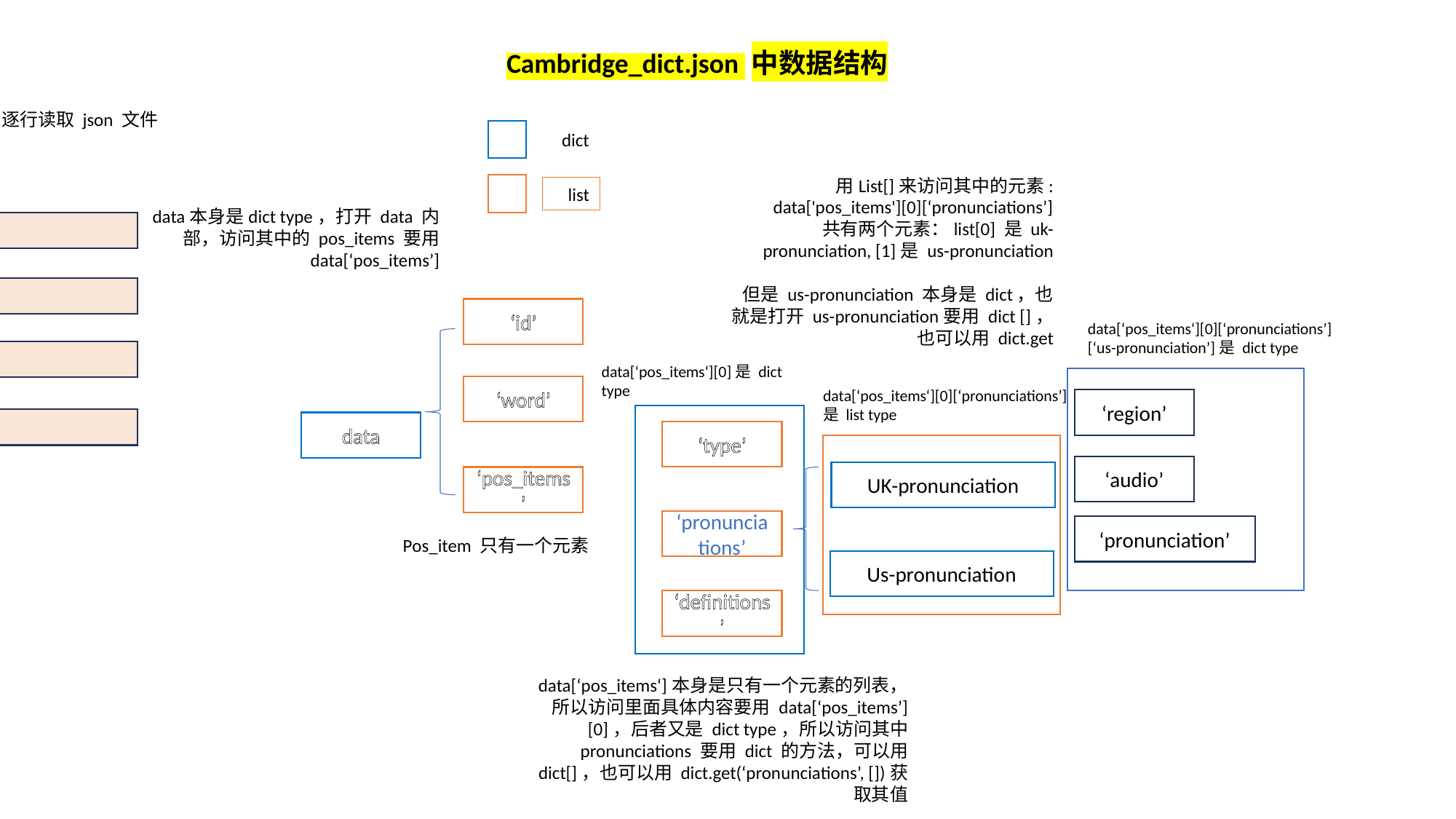

Cambridge_dict.json 中数据结构
逐行读取 json 文件

dict
 用List[]来访问其中的元素: data['pos_items'][0][‘pronunciations’]
共有两个元素：list[0] 是 uk-pronunciation, [1]是 us-pronunciation

但是 us-pronunciation 本身是 dict，也就是打开 us-pronunciation要用 dict []，也可以用 dict.get

list
data本身是dict type，打开 data 内部，访问其中的 pos_items 要用 data[‘pos_items’]

‘id’
data[‘pos_items‘][0][‘pronunciations’][‘us-pronunciation’]是 dict type

data[‘pos_items‘][0]是 dict type

‘word’
data[‘pos_items‘][0][‘pronunciations’]是 list type
‘region’

data
‘type’

‘audio’
UK-pronunciation
‘pos_items’

‘pronunciations’
‘pronunciation’
Pos_item 只有一个元素
Us-pronunciation
‘definitions’
data[‘pos_items‘]本身是只有一个元素的列表，所以访问里面具体内容要用 data[‘pos_items’][0]，后者又是 dict type，所以访问其中 pronunciations 要用 dict 的方法，可以用 dict[]，也可以用 dict.get(‘pronunciations’, [])获取其值